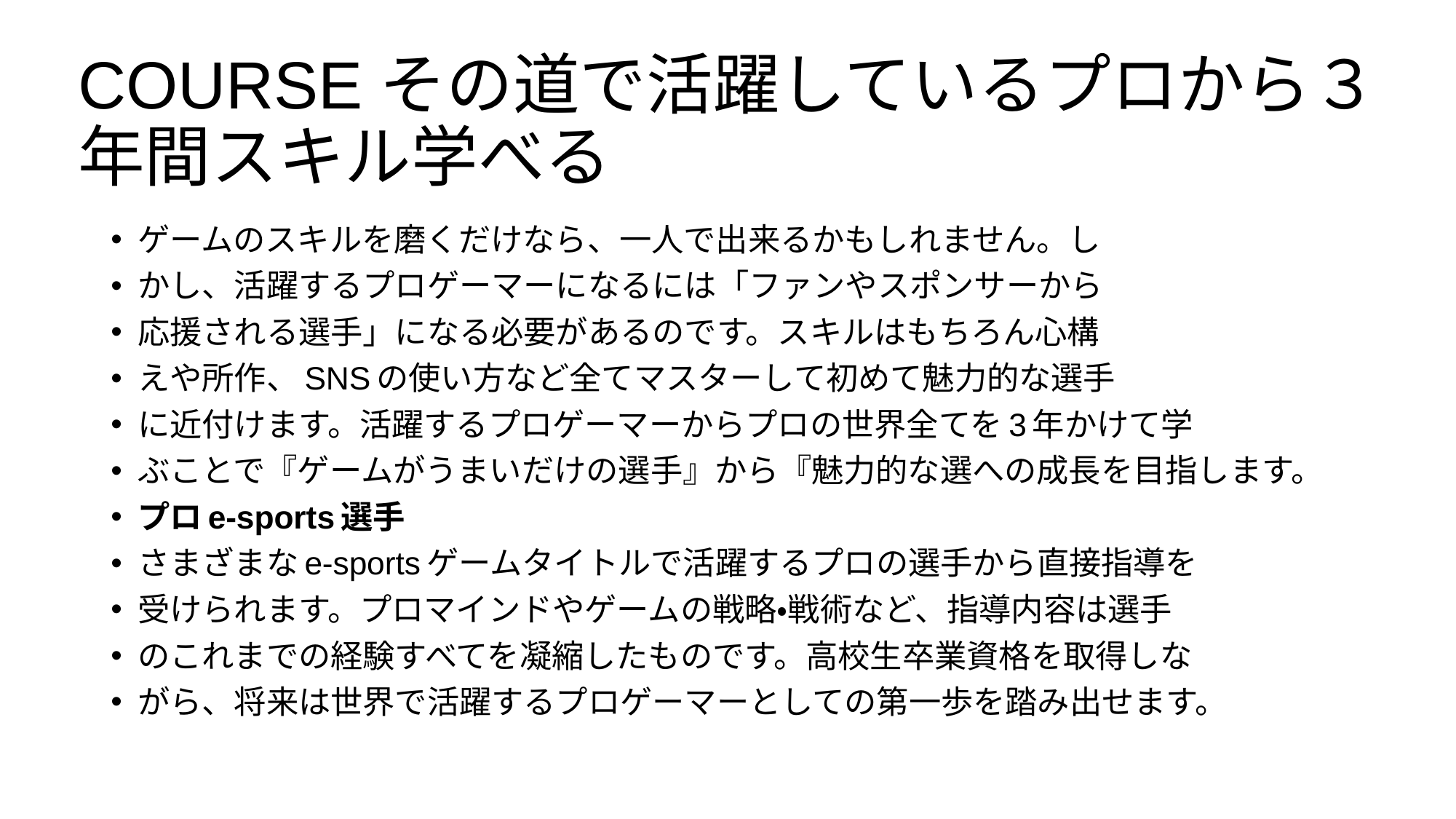

# COURSEその道で活躍しているプロから３年間スキル学べる
ゲームのスキルを磨くだけなら、一人で出来るかもしれません。し
かし、活躍するプロゲーマーになるには「ファンやスポンサーから
応援される選手」になる必要があるのです。スキルはもちろん心構
えや所作、SNSの使い方など全てマスターして初めて魅力的な選手
に近付けます。活躍するプロゲーマーからプロの世界全てを3年かけて学
ぶことで『ゲームがうまいだけの選手』から『魅力的な選への成長を目指します。
プロe-sports選手
さまざまなe-sportsゲームタイトルで活躍するプロの選手から直接指導を
受けられます。プロマインドやゲームの戦略・戦術など、指導内容は選手
のこれまでの経験すべてを凝縮したものです。高校生卒業資格を取得しな
がら、将来は世界で活躍するプロゲーマーとしての第一歩を踏み出せます。